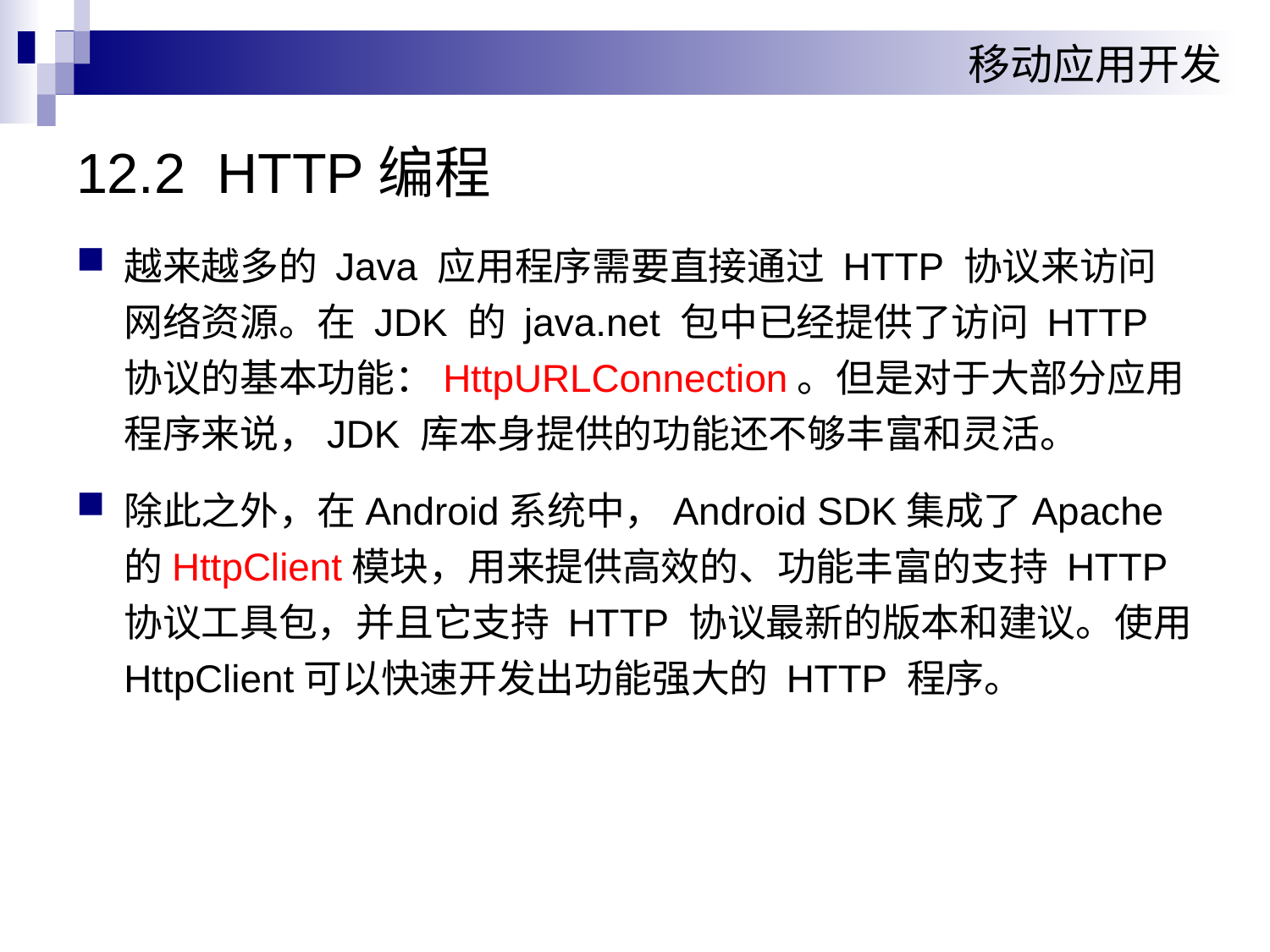

# 12.2  HTTP编程
越来越多的 Java 应用程序需要直接通过 HTTP 协议来访问网络资源。在 JDK 的 java.net 包中已经提供了访问 HTTP 协议的基本功能：HttpURLConnection。但是对于大部分应用程序来说，JDK 库本身提供的功能还不够丰富和灵活。
除此之外，在Android系统中，Android SDK集成了Apache的HttpClient模块，用来提供高效的、功能丰富的支持 HTTP 协议工具包，并且它支持 HTTP 协议最新的版本和建议。使用HttpClient可以快速开发出功能强大的 HTTP 程序。